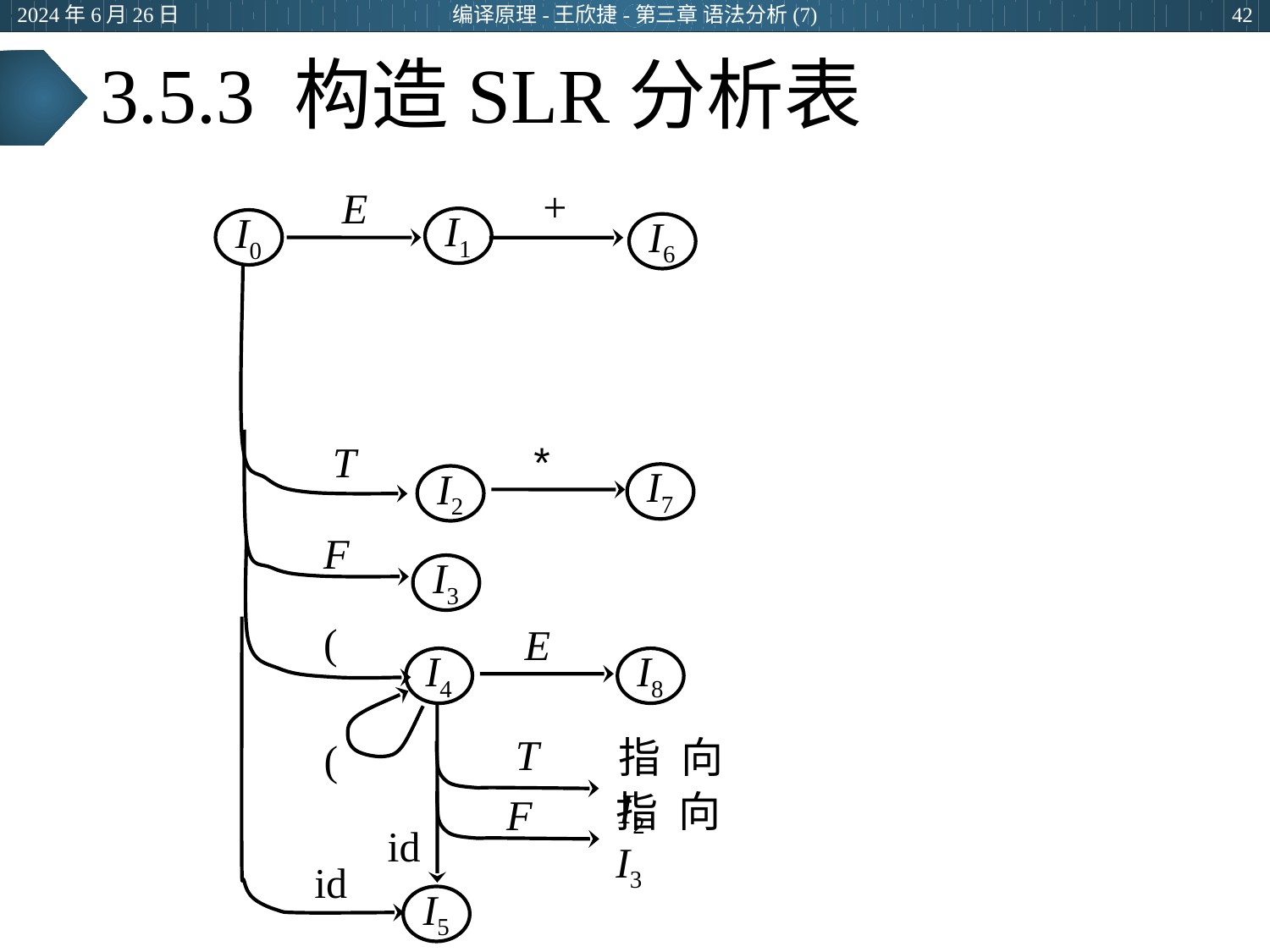

2024年6月26日
编译原理-王欣捷-第三章 语法分析(7)
42
# 3.5.3 构造SLR分析表
E
+
I1
I0
I6

T
*
I7
I2

F

I3

(
E
I4
I8

T
(

指向I2

F
指向I3
id
id
I5